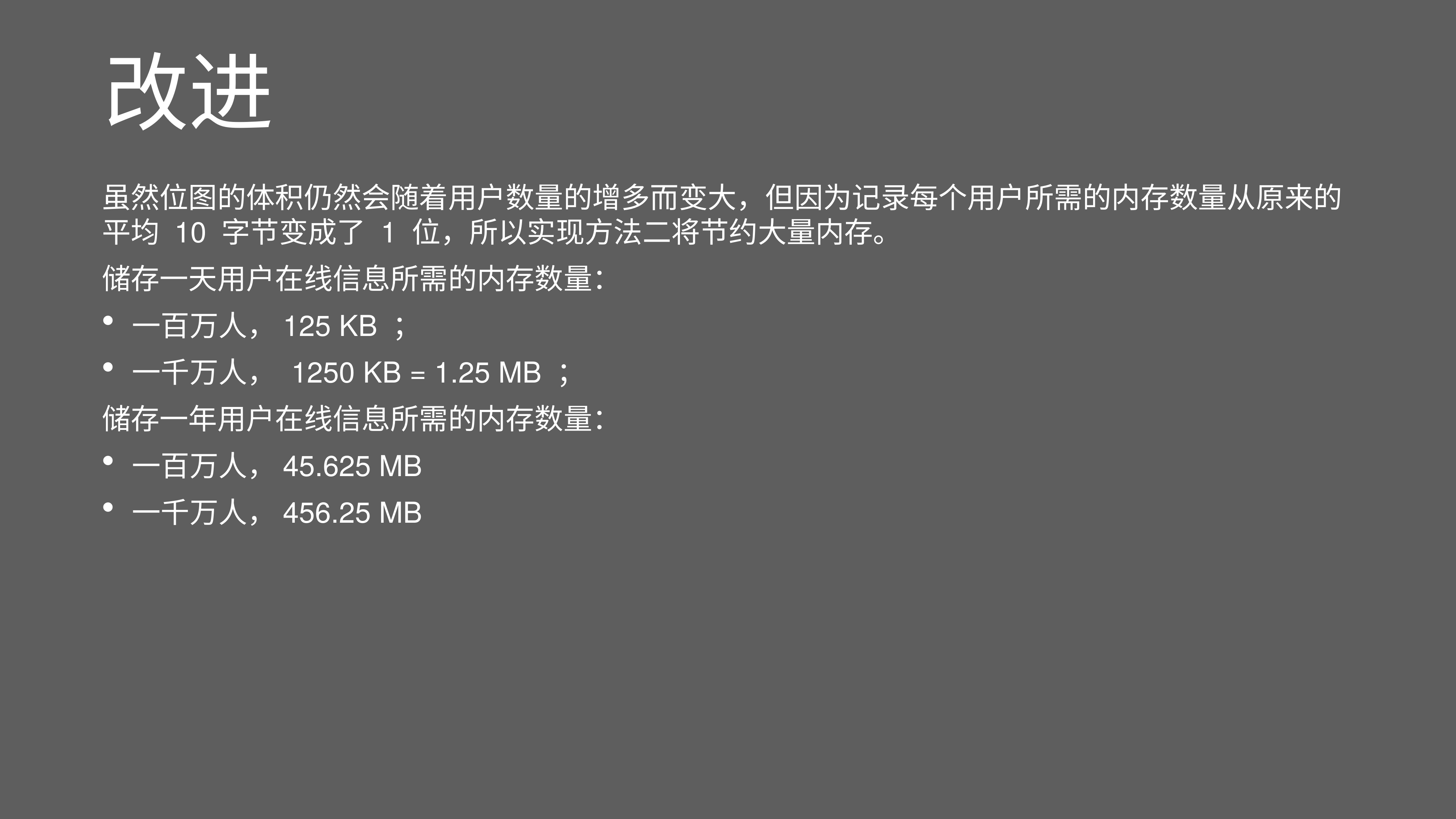

# 改进
虽然位图的体积仍然会随着用户数量的增多而变大，但因为记录每个用户所需的内存数量从原来的平均 10 字节变成了 1 位，所以实现方法二将节约大量内存。
储存一天用户在线信息所需的内存数量：
一百万人，125 KB ；
一千万人， 1250 KB = 1.25 MB ；
储存一年用户在线信息所需的内存数量：
一百万人，45.625 MB
一千万人，456.25 MB